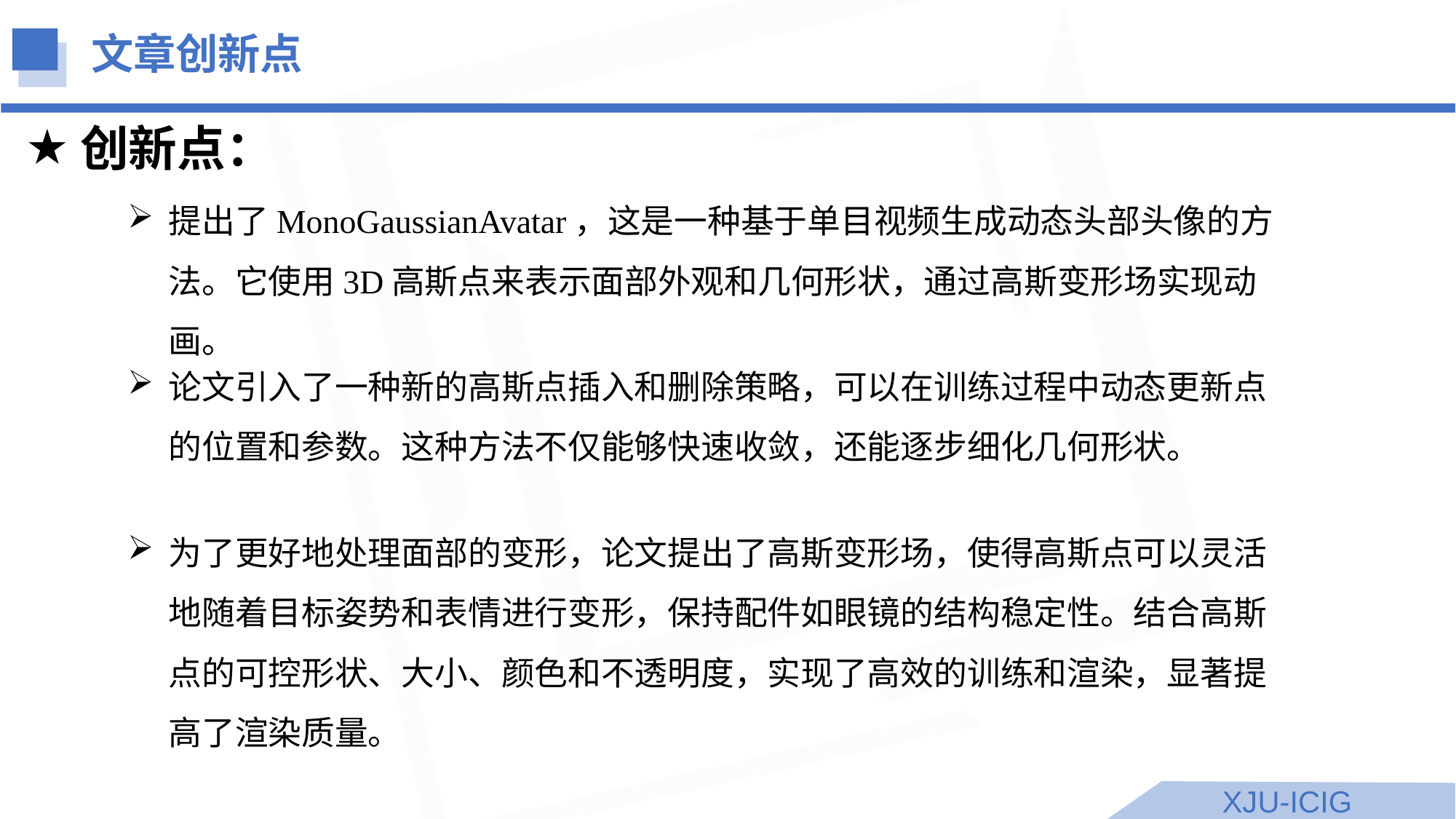

文章创新点

创新点：
提出了MonoGaussianAvatar，这是一种基于单目视频生成动态头部头像的方法。它使用3D高斯点来表示面部外观和几何形状，通过高斯变形场实现动画。
论文引入了一种新的高斯点插入和删除策略，可以在训练过程中动态更新点的位置和参数。这种方法不仅能够快速收敛，还能逐步细化几何形状。
为了更好地处理面部的变形，论文提出了高斯变形场，使得高斯点可以灵活地随着目标姿势和表情进行变形，保持配件如眼镜的结构稳定性。结合高斯点的可控形状、大小、颜色和不透明度，实现了高效的训练和渲染，显著提高了渲染质量。
XJU-ICIG